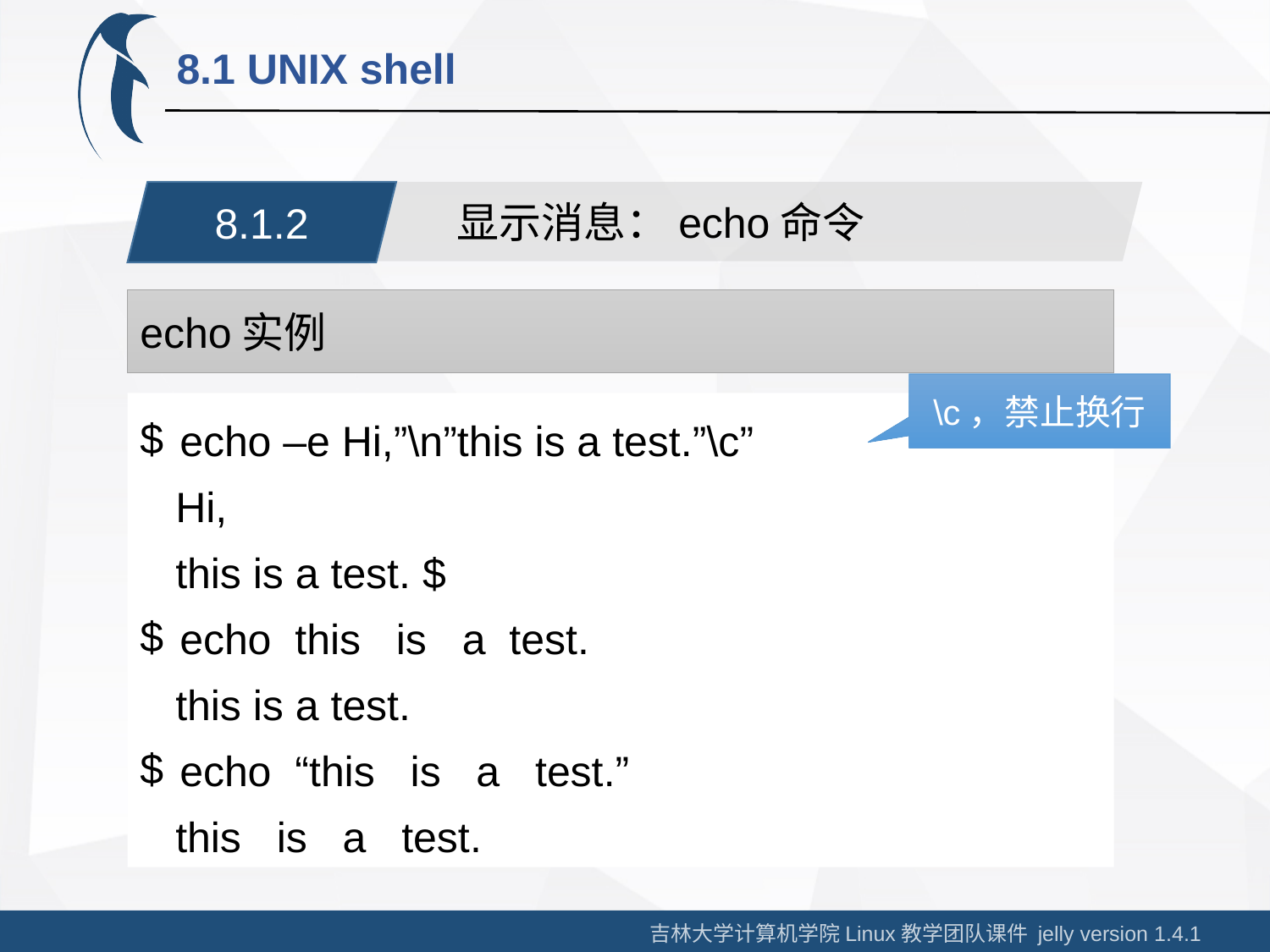

8.1 UNIX shell
8.1.2
显示消息：echo命令
echo实例
\c，禁止换行
echo –e Hi,”\n”this is a test.”\c”
   Hi,
   this is a test. $
echo  this   is   a  test.
   this is a test.
echo  “this   is   a   test.”
   this   is   a   test.